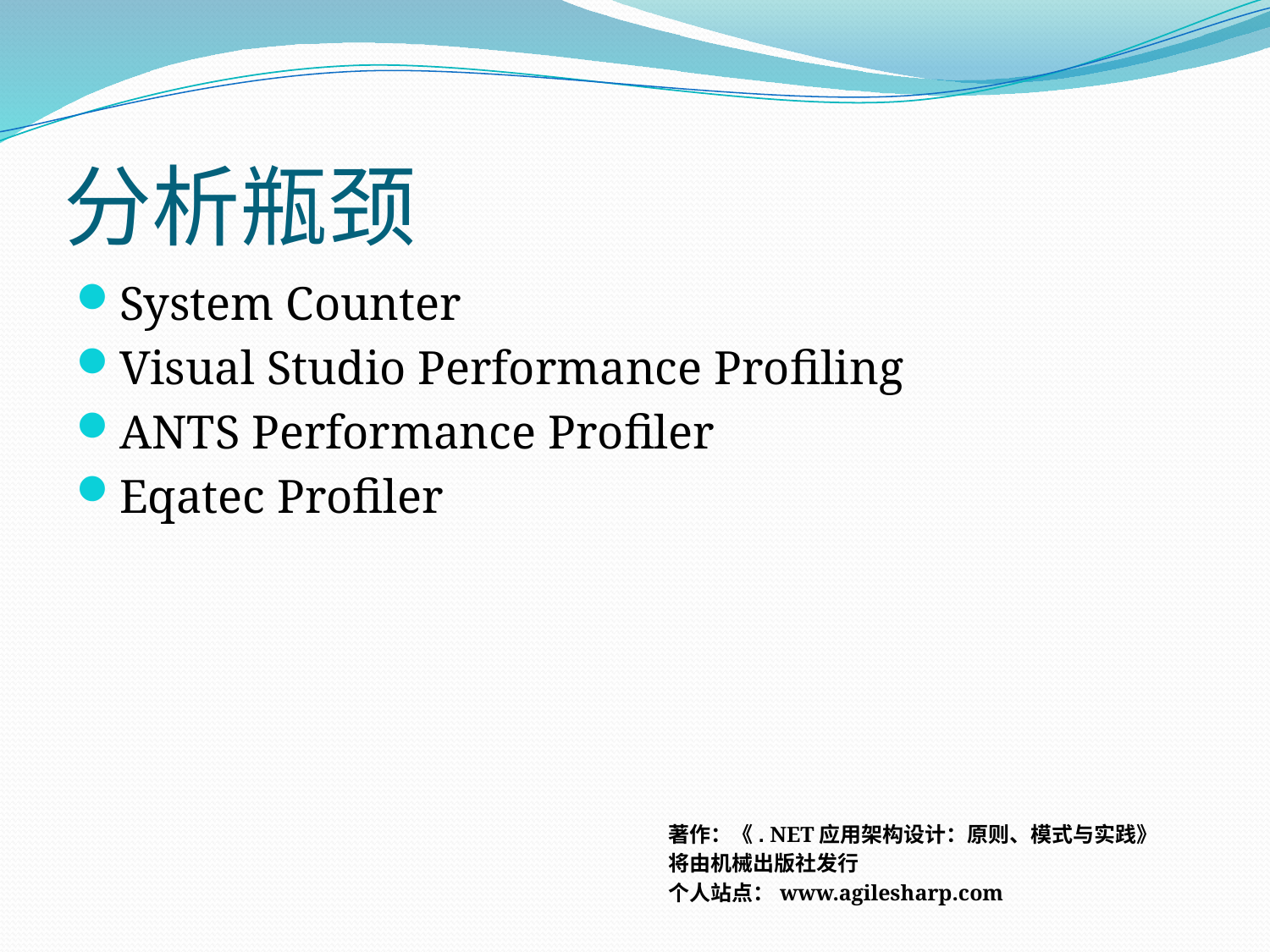

# 分析瓶颈
System Counter
Visual Studio Performance Profiling
ANTS Performance Profiler
Eqatec Profiler
著作：《. NET应用架构设计：原则、模式与实践》
将由机械出版社发行
个人站点：www.agilesharp.com